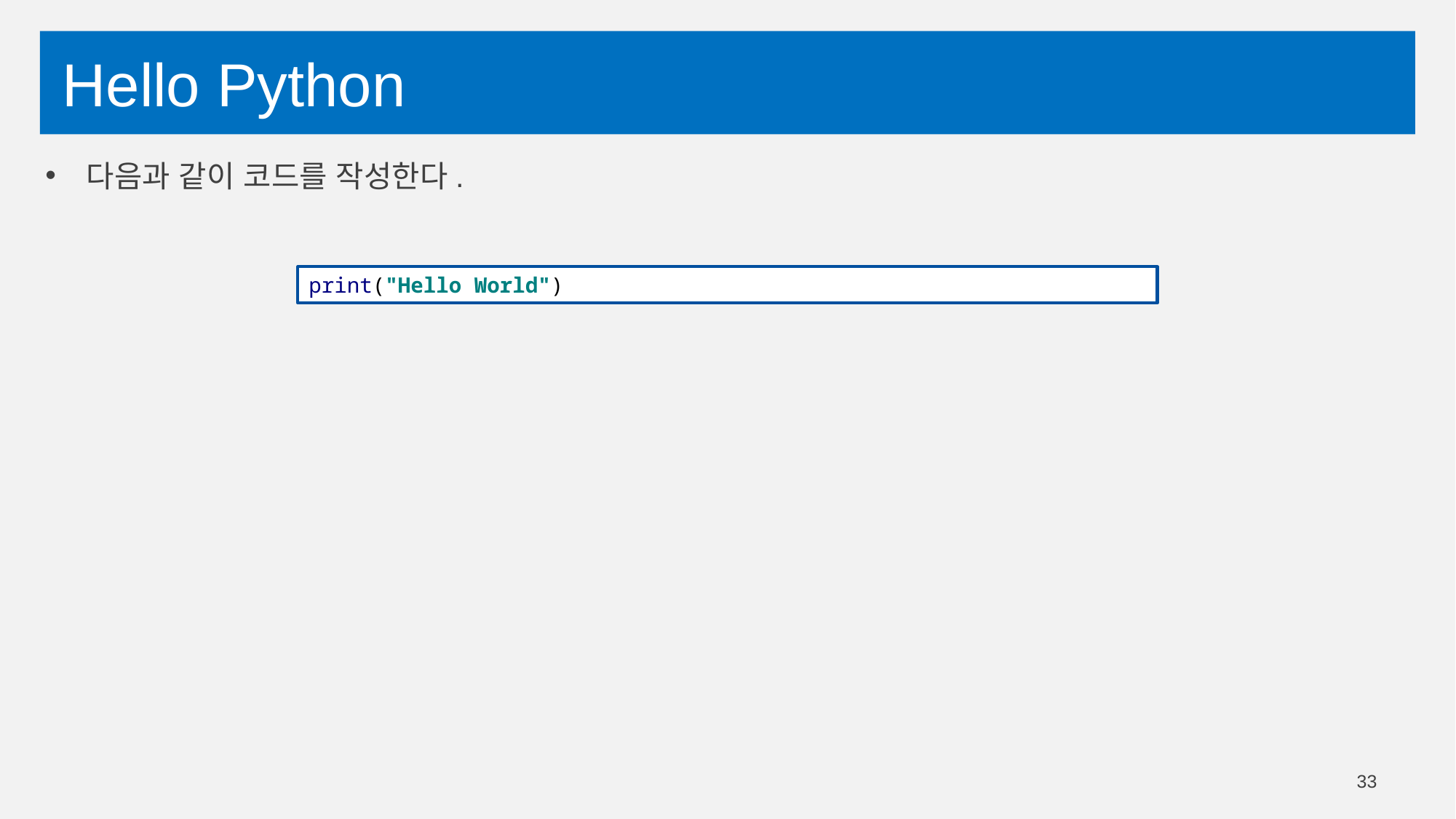

# Hello Python
다음과 같이 코드를 작성한다.
print("Hello World")
33